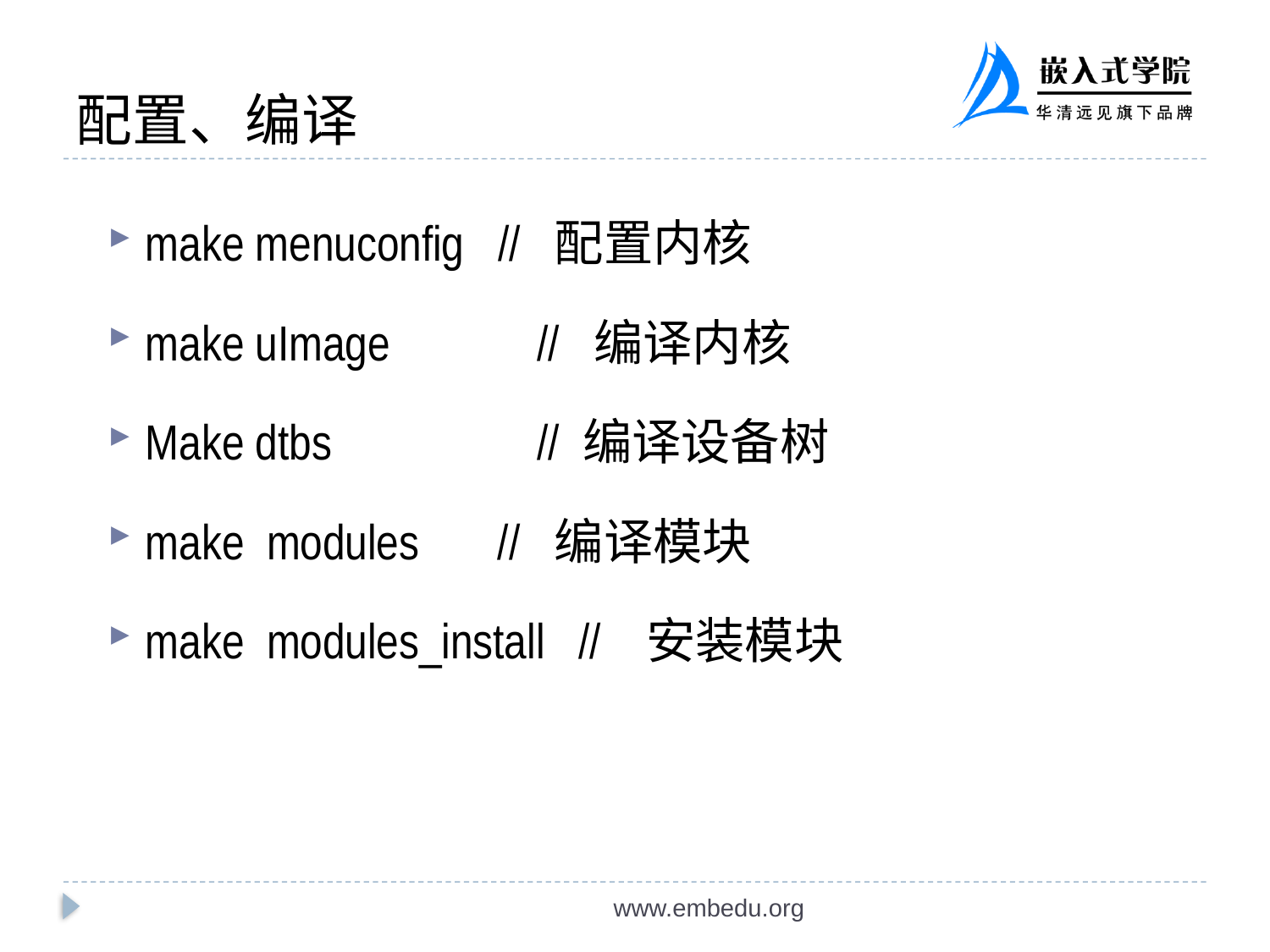

# 配置、编译
make menuconfig   //  配置内核
make uImage   	 //  编译内核
Make dtbs		 // 编译设备树
make  modules       //  编译模块
make  modules_install   //   安装模块
www.embedu.org